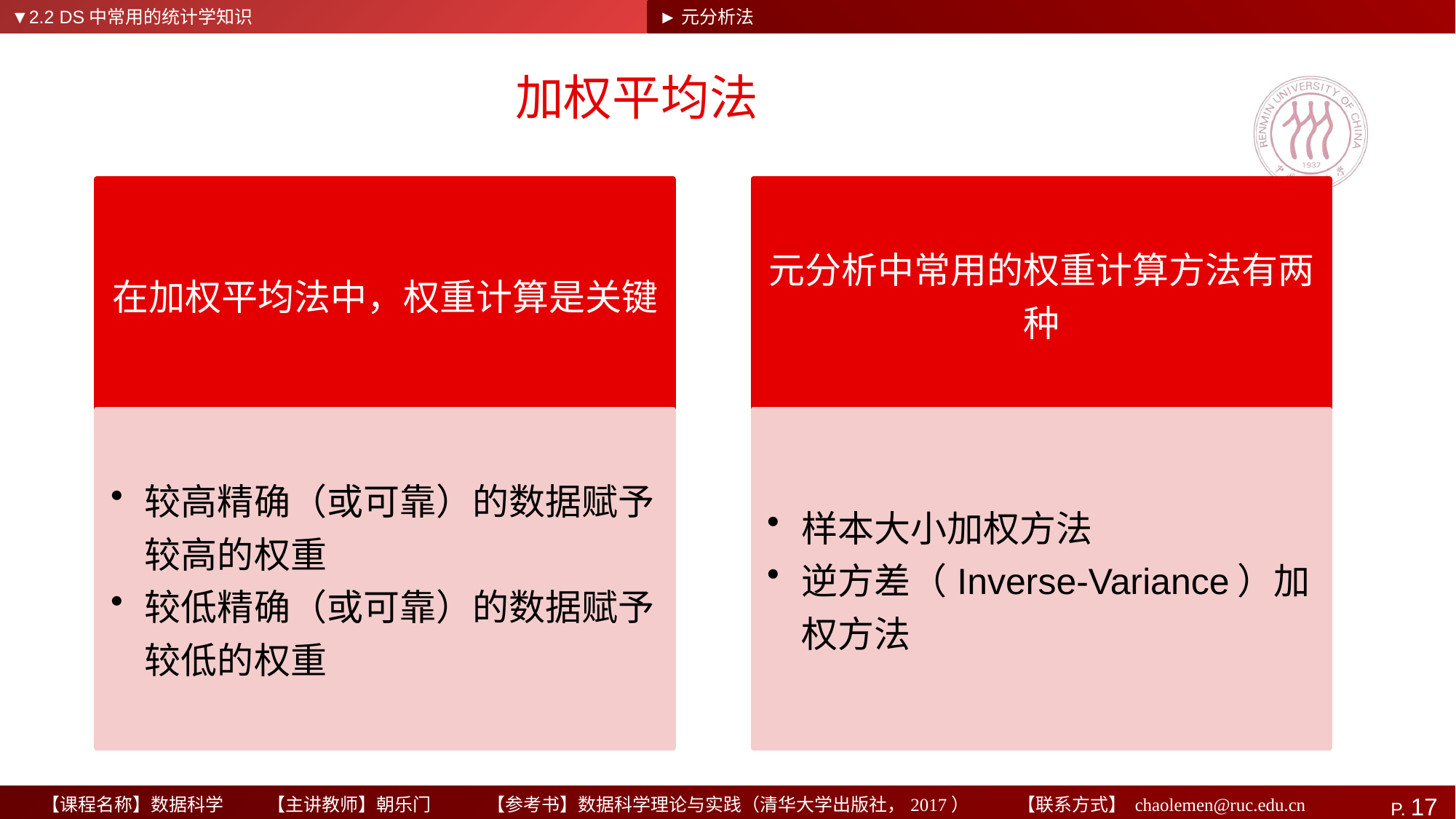

▼2.2 DS中常用的统计学知识

►元分析法
# 加权平均法
在加权平均法中，权重计算是关键
较高精确（或可靠）的数据赋予较高的权重
较低精确（或可靠）的数据赋予较低的权重
元分析中常用的权重计算方法有两种
样本大小加权方法
逆方差（Inverse-Variance）加权方法